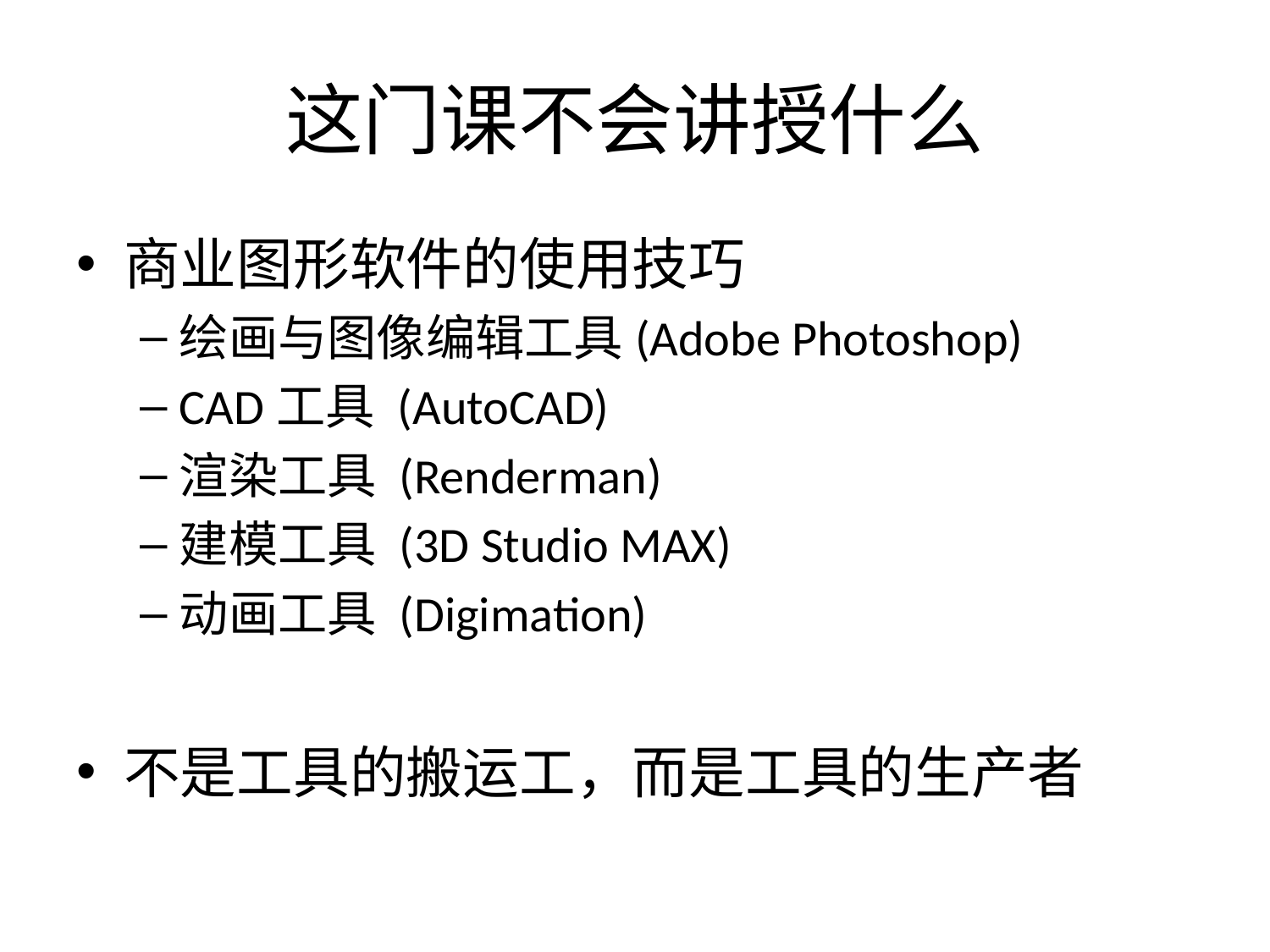

# 这门课不会讲授什么
商业图形软件的使用技巧
绘画与图像编辑工具(Adobe Photoshop)
CAD工具 (AutoCAD)
渲染工具 (Renderman)
建模工具 (3D Studio MAX)
动画工具 (Digimation)

不是工具的搬运工，而是工具的生产者